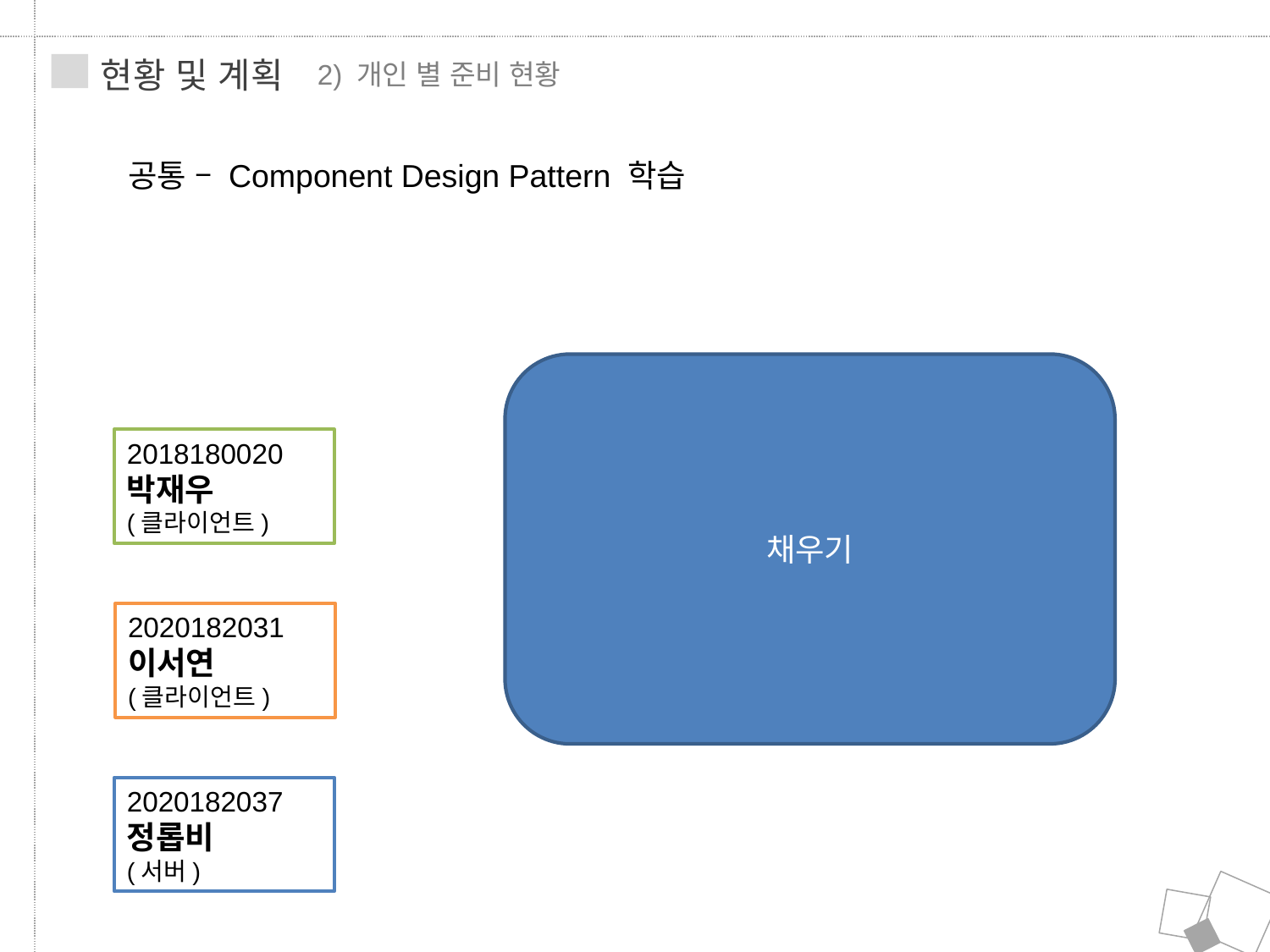

현황 및 계획
2) 개인 별 준비 현황

공통 – Component Design Pattern 학습
채우기
2018180020
박재우
(클라이언트)
2020182031
이서연
(클라이언트)
2020182037
정롭비
(서버)